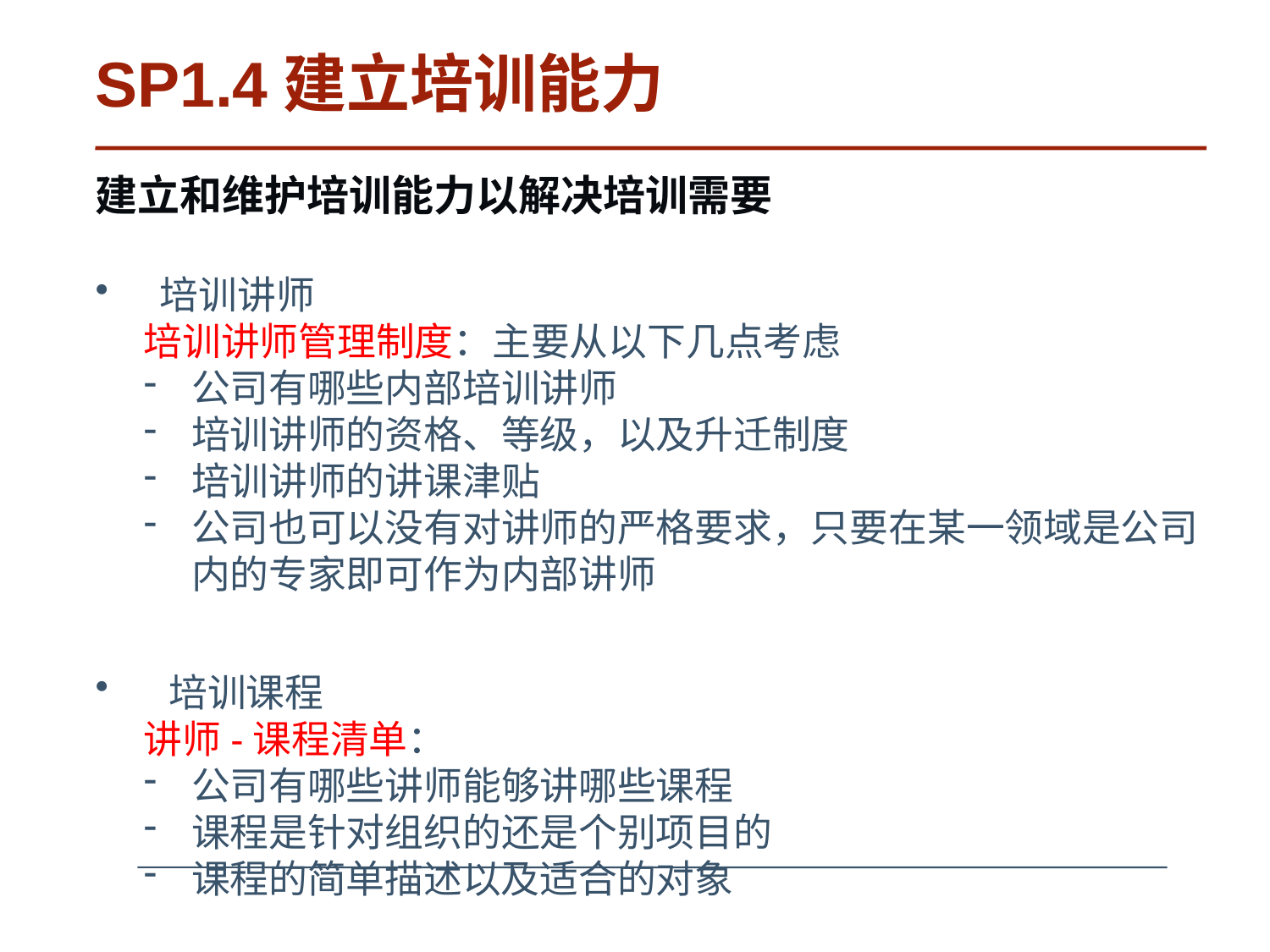

# SP1.4建立培训能力
建立和维护培训能力以解决培训需要

 培训讲师
培训讲师管理制度：主要从以下几点考虑
公司有哪些内部培训讲师
培训讲师的资格、等级，以及升迁制度
培训讲师的讲课津贴
公司也可以没有对讲师的严格要求，只要在某一领域是公司内的专家即可作为内部讲师

  培训课程
讲师-课程清单：
公司有哪些讲师能够讲哪些课程
课程是针对组织的还是个别项目的
课程的简单描述以及适合的对象